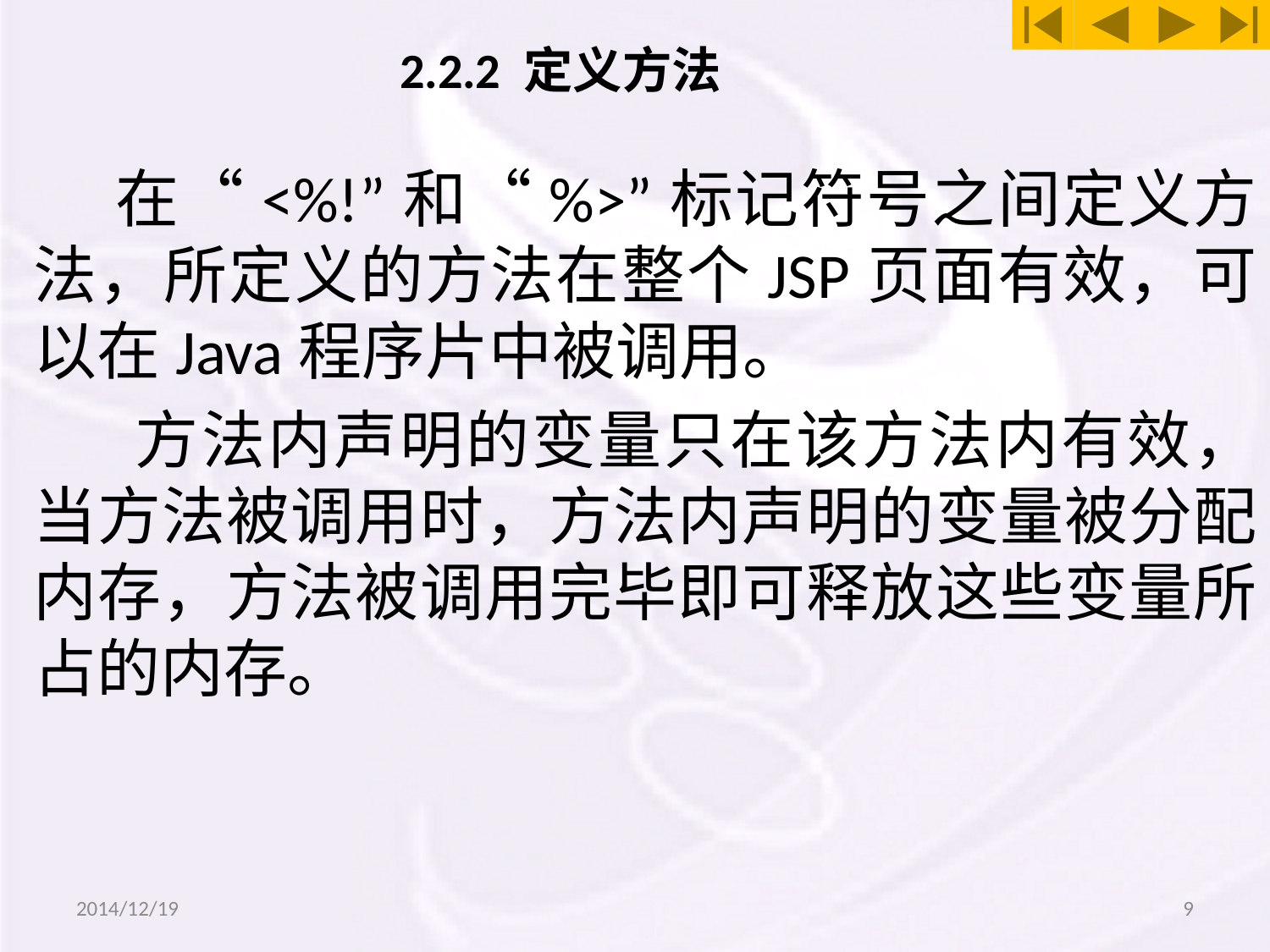

# 2.2.2 定义方法
    在“<%!”和“%>”标记符号之间定义方法，所定义的方法在整个JSP页面有效，可以在Java程序片中被调用。
     方法内声明的变量只在该方法内有效，当方法被调用时，方法内声明的变量被分配内存，方法被调用完毕即可释放这些变量所占的内存。
2014/12/19
9